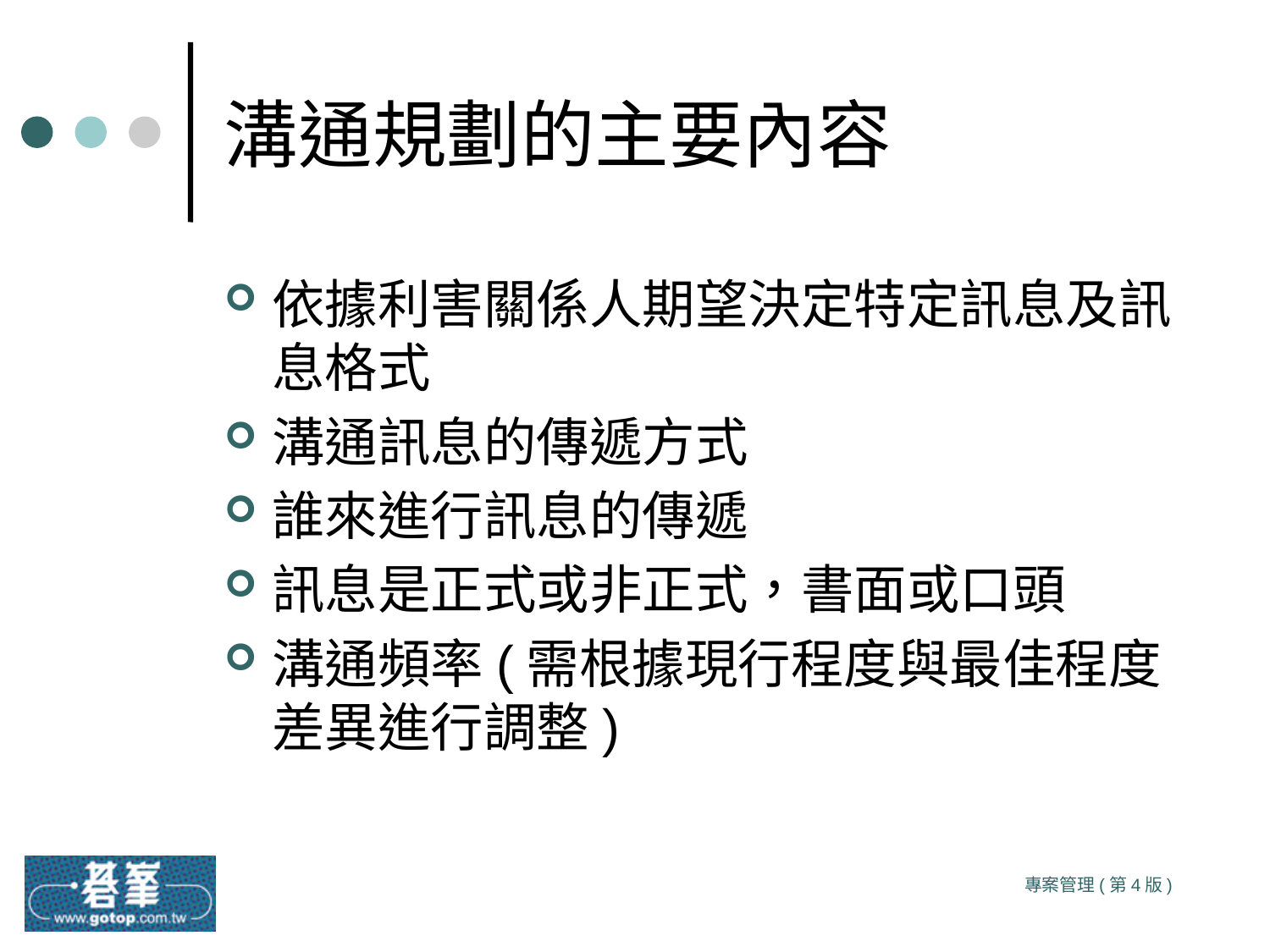

# 溝通規劃的主要內容
依據利害關係人期望決定特定訊息及訊息格式
溝通訊息的傳遞方式
誰來進行訊息的傳遞
訊息是正式或非正式，書面或口頭
溝通頻率(需根據現行程度與最佳程度差異進行調整)
專案管理(第4版)